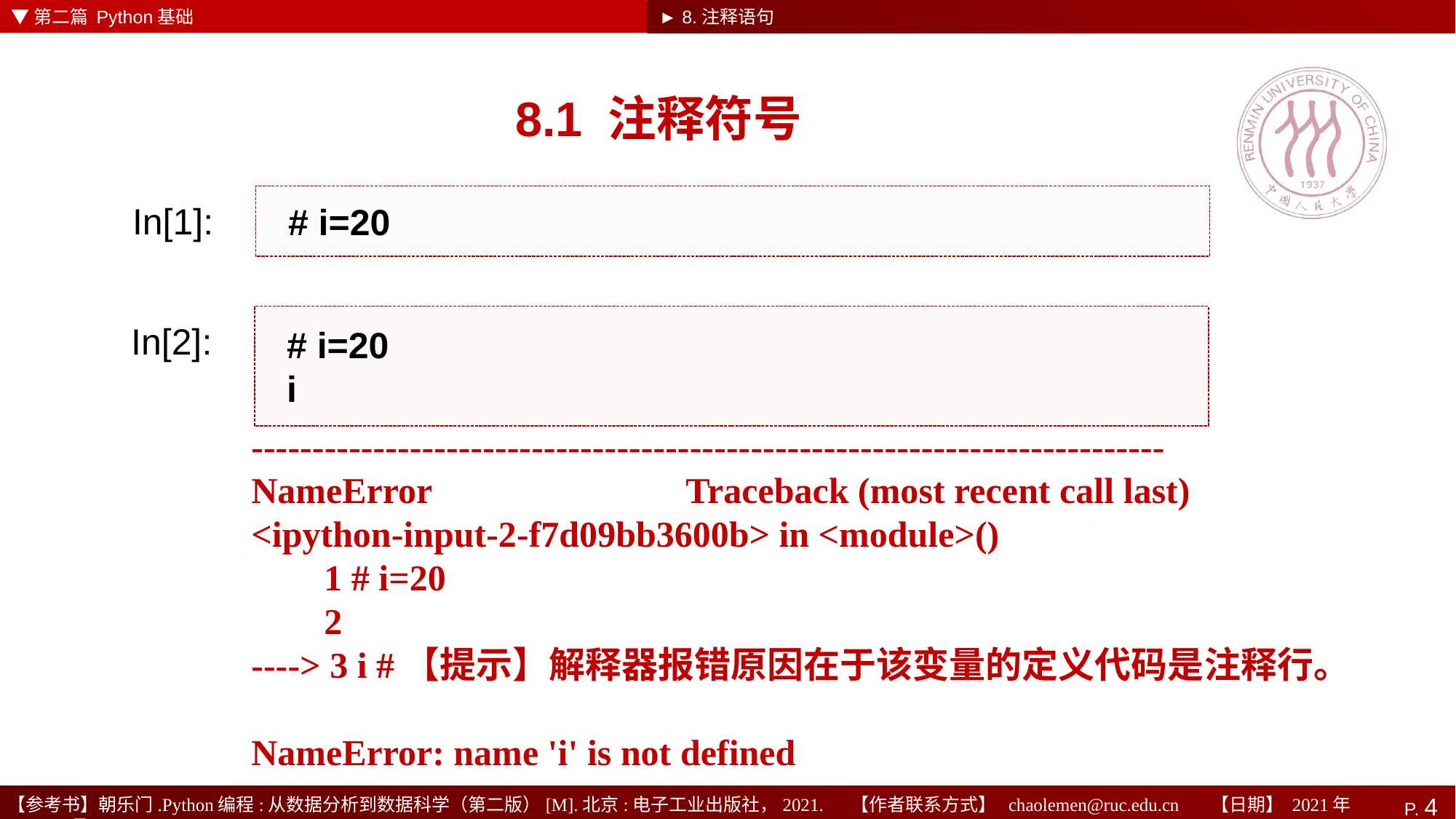

▼第二篇 Python基础
► 8.注释语句
# 8.1 注释符号
# i=20
In[1]:
# i=20
i
In[2]:
---------------------------------------------------------------------------
NameError                            Traceback (most recent call last)
<ipython-input-2-f7d09bb3600b> in <module>()
        1 # i=20
        2
----> 3 i #【提示】解释器报错原因在于该变量的定义代码是注释行。

NameError: name 'i' is not defined